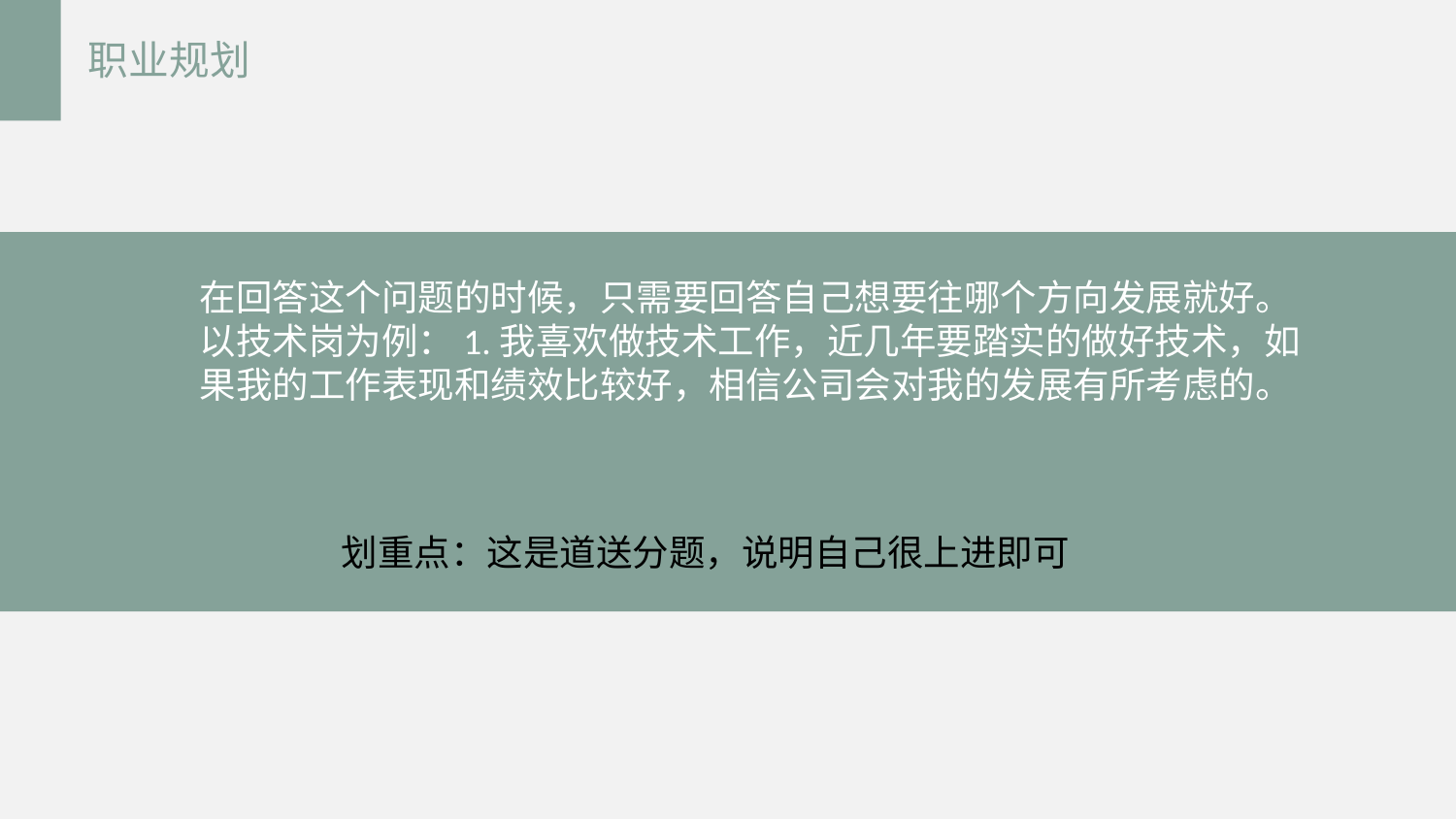

职业规划
在回答这个问题的时候，只需要回答自己想要往哪个方向发展就好。
以技术岗为例：1.我喜欢做技术工作，近几年要踏实的做好技术，如果我的工作表现和绩效比较好，相信公司会对我的发展有所考虑的。
划重点：这是道送分题，说明自己很上进即可